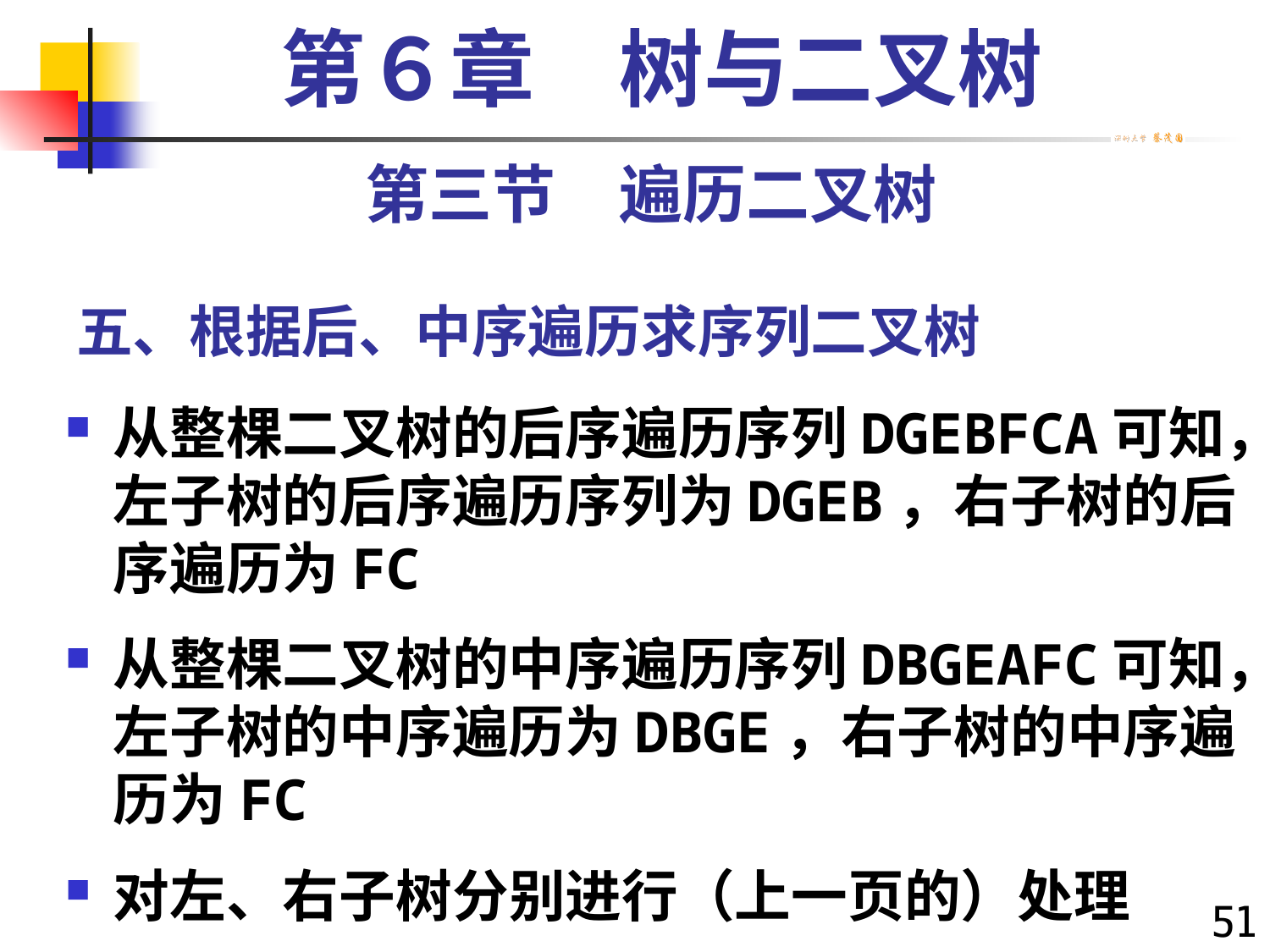

第６章　树与二叉树
第三节　遍历二叉树
# 五、根据后、中序遍历求序列二叉树
从整棵二叉树的后序遍历序列DGEBFCA可知，左子树的后序遍历序列为DGEB，右子树的后序遍历为FC
从整棵二叉树的中序遍历序列DBGEAFC可知，左子树的中序遍历为DBGE，右子树的中序遍历为FC
对左、右子树分别进行（上一页的）处理
51